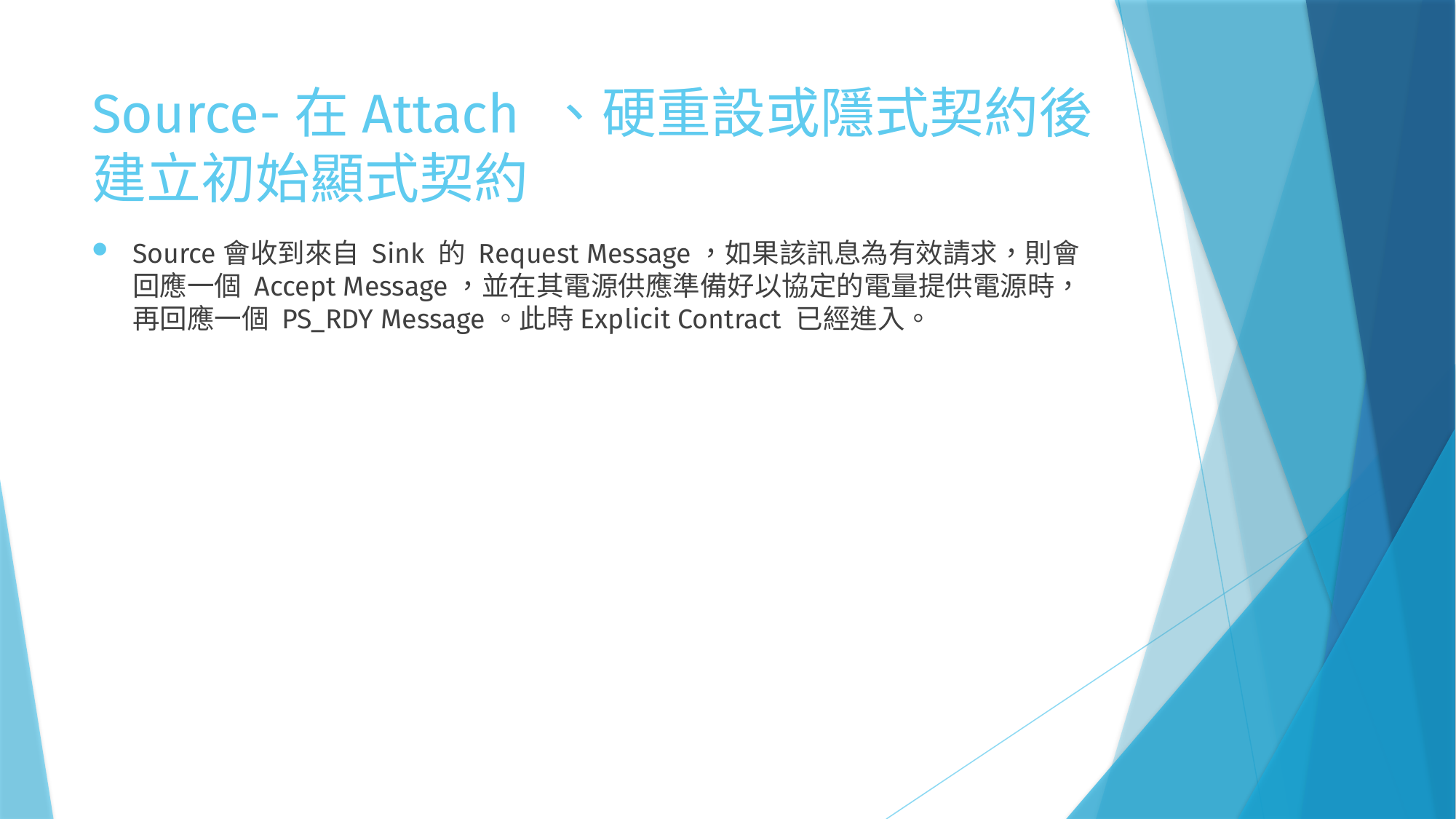

# Source-在Attach 、硬重設或隱式契約後建立初始顯式契約
Source會收到來自 Sink 的 Request Message，如果該訊息為有效請求，則會回應一個 Accept Message，並在其電源供應準備好以協定的電量提供電源時，再回應一個 PS_RDY Message。此時Explicit Contract 已經進入。